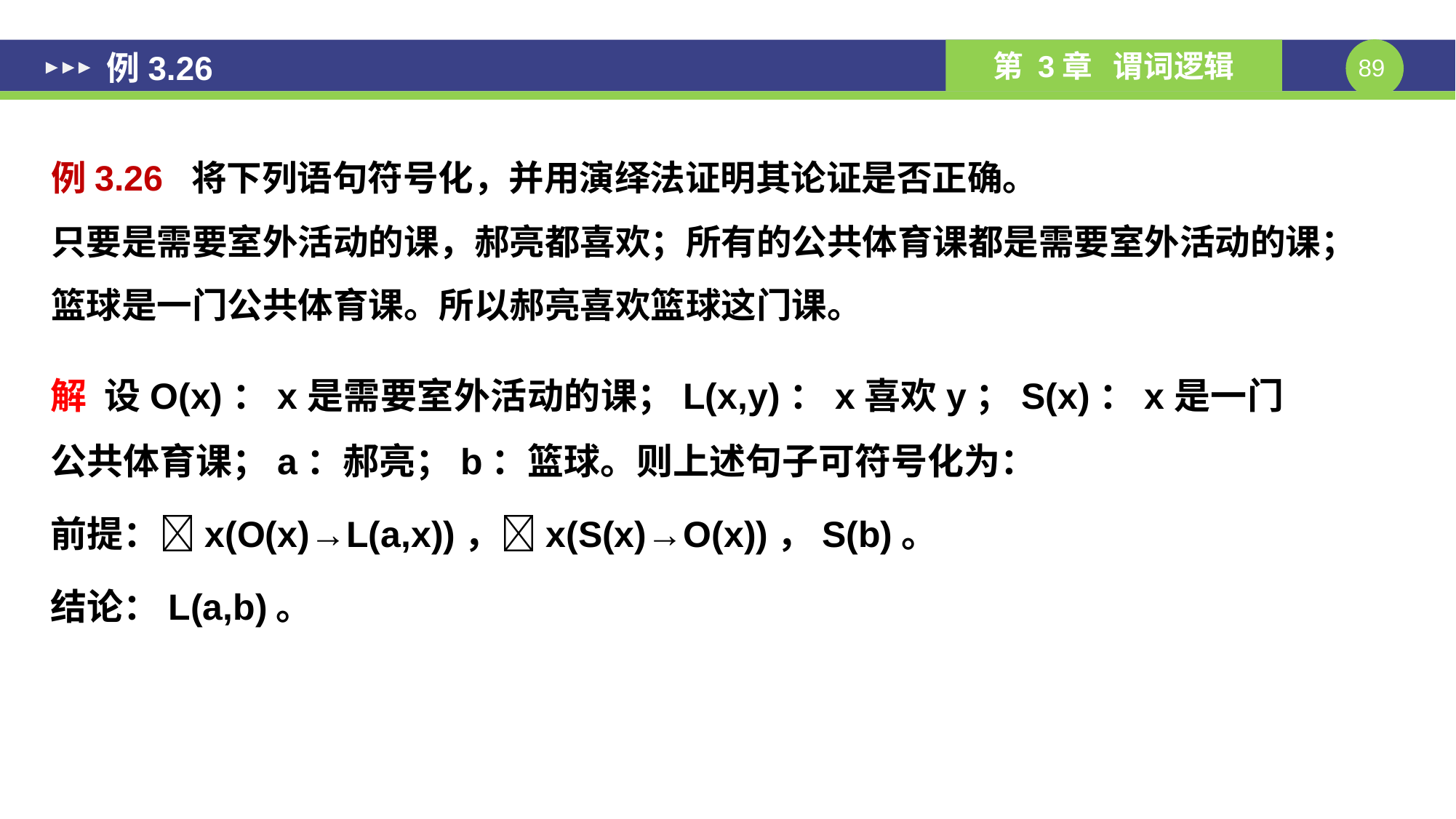

例3.26
例3.26  将下列语句符号化，并用演绎法证明其论证是否正确。
只要是需要室外活动的课，郝亮都喜欢；所有的公共体育课都是需要室外活动的课；篮球是一门公共体育课。所以郝亮喜欢篮球这门课。
解  设O(x)：x是需要室外活动的课；L(x,y)：x喜欢y；S(x)：x是一门公共体育课；a：郝亮；b：篮球。则上述句子可符号化为：
前提：∀x(O(x)→L(a,x))，∀x(S(x)→O(x))，S(b)。
结论：L(a,b)。